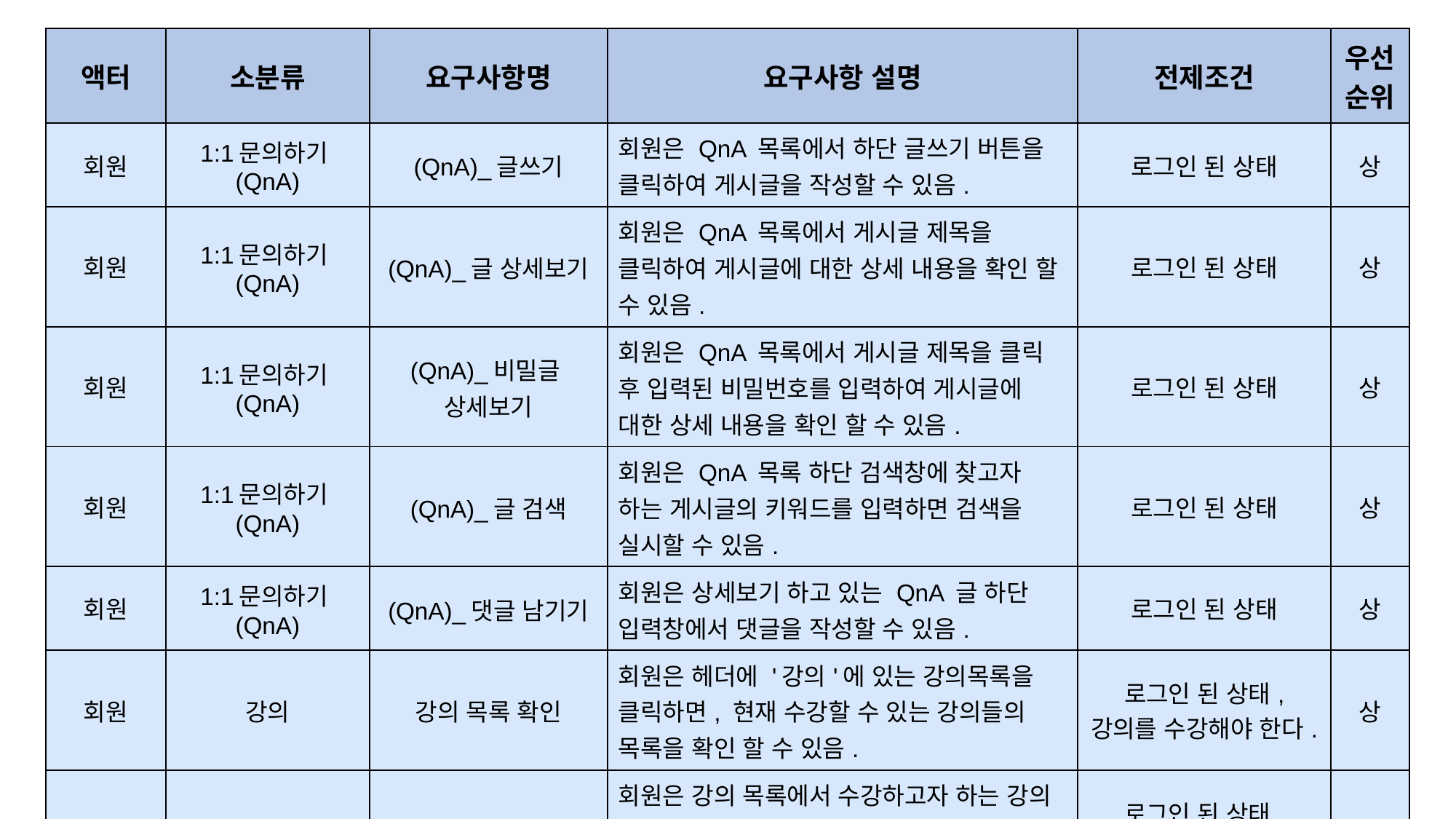

| 액터 | 소분류 | 요구사항명 | 요구사항 설명 | 전제조건 | 우선순위 |
| --- | --- | --- | --- | --- | --- |
| 회원 | 1:1문의하기(QnA) | (QnA)\_글쓰기 | 회원은 QnA 목록에서 하단 글쓰기 버튼을 클릭하여 게시글을 작성할 수 있음. | 로그인 된 상태 | 상 |
| 회원 | 1:1문의하기(QnA) | (QnA)\_글 상세보기 | 회원은 QnA 목록에서 게시글 제목을 클릭하여 게시글에 대한 상세 내용을 확인 할 수 있음. | 로그인 된 상태 | 상 |
| 회원 | 1:1문의하기(QnA) | (QnA)\_비밀글 상세보기 | 회원은 QnA 목록에서 게시글 제목을 클릭 후 입력된 비밀번호를 입력하여 게시글에 대한 상세 내용을 확인 할 수 있음. | 로그인 된 상태 | 상 |
| 회원 | 1:1문의하기(QnA) | (QnA)\_글 검색 | 회원은 QnA 목록 하단 검색창에 찾고자 하는 게시글의 키워드를 입력하면 검색을 실시할 수 있음. | 로그인 된 상태 | 상 |
| 회원 | 1:1문의하기(QnA) | (QnA)\_댓글 남기기 | 회원은 상세보기 하고 있는 QnA 글 하단 입력창에서 댓글을 작성할 수 있음. | 로그인 된 상태 | 상 |
| 회원 | 강의 | 강의 목록 확인 | 회원은 헤더에 '강의'에 있는 강의목록을 클릭하면, 현재 수강할 수 있는 강의들의 목록을 확인 할 수 있음. | 로그인 된 상태, 강의를 수강해야 한다. | 상 |
| 회원 | 강의 | 강의 수강 신청 | 회원은 강의 목록에서 수강하고자 하는 강의 우측에 수강신청을 클릭 후, 결제, 구매의 순서를 거쳐서 수강신청을 완료할 수 있음. | 로그인 된 상태, 강의를 수강해야 한다. | 상 |